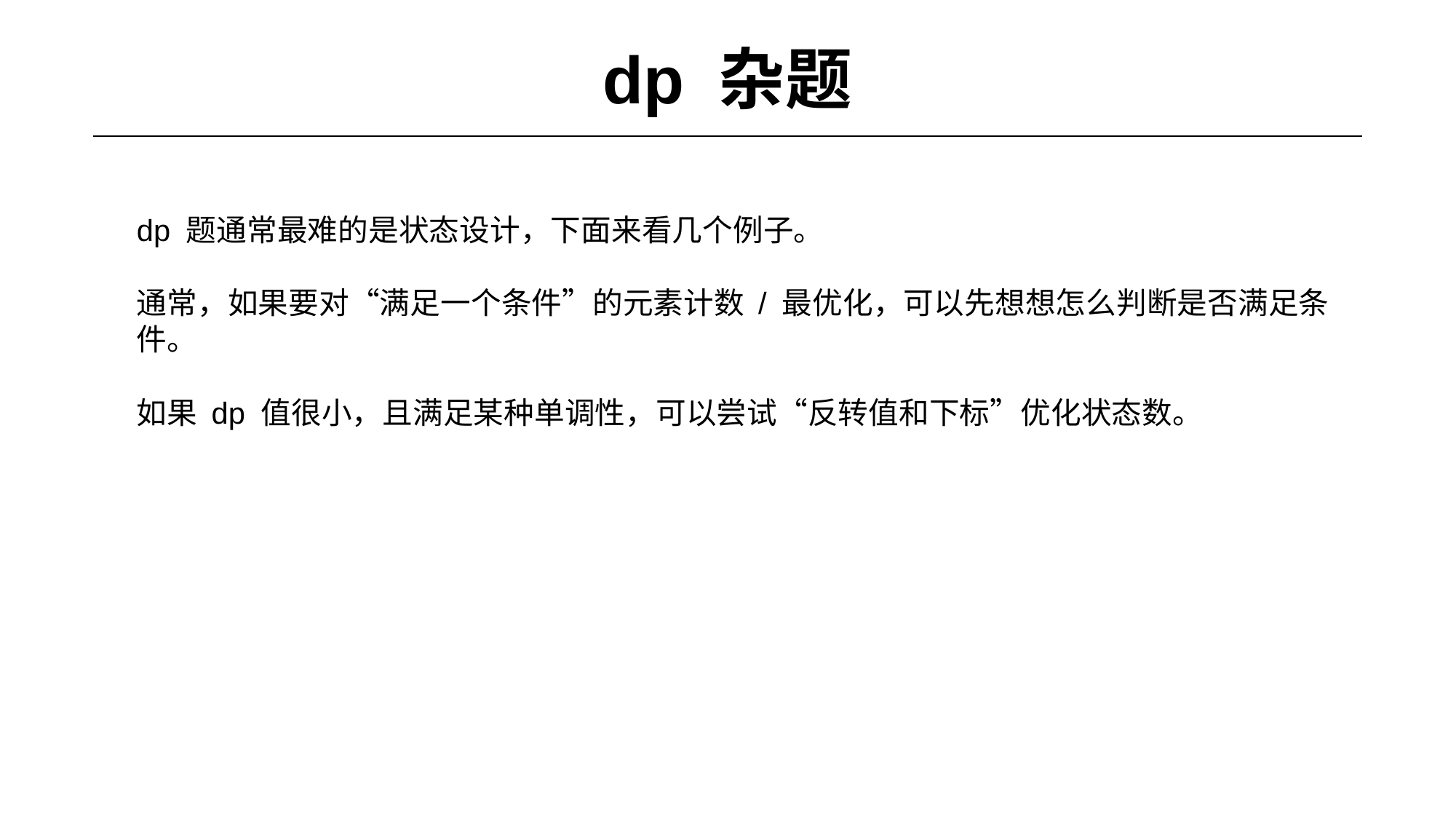

# dp 杂题
dp 题通常最难的是状态设计，下面来看几个例子。

通常，如果要对“满足一个条件”的元素计数 / 最优化，可以先想想怎么判断是否满足条件。

如果 dp 值很小，且满足某种单调性，可以尝试“反转值和下标”优化状态数。